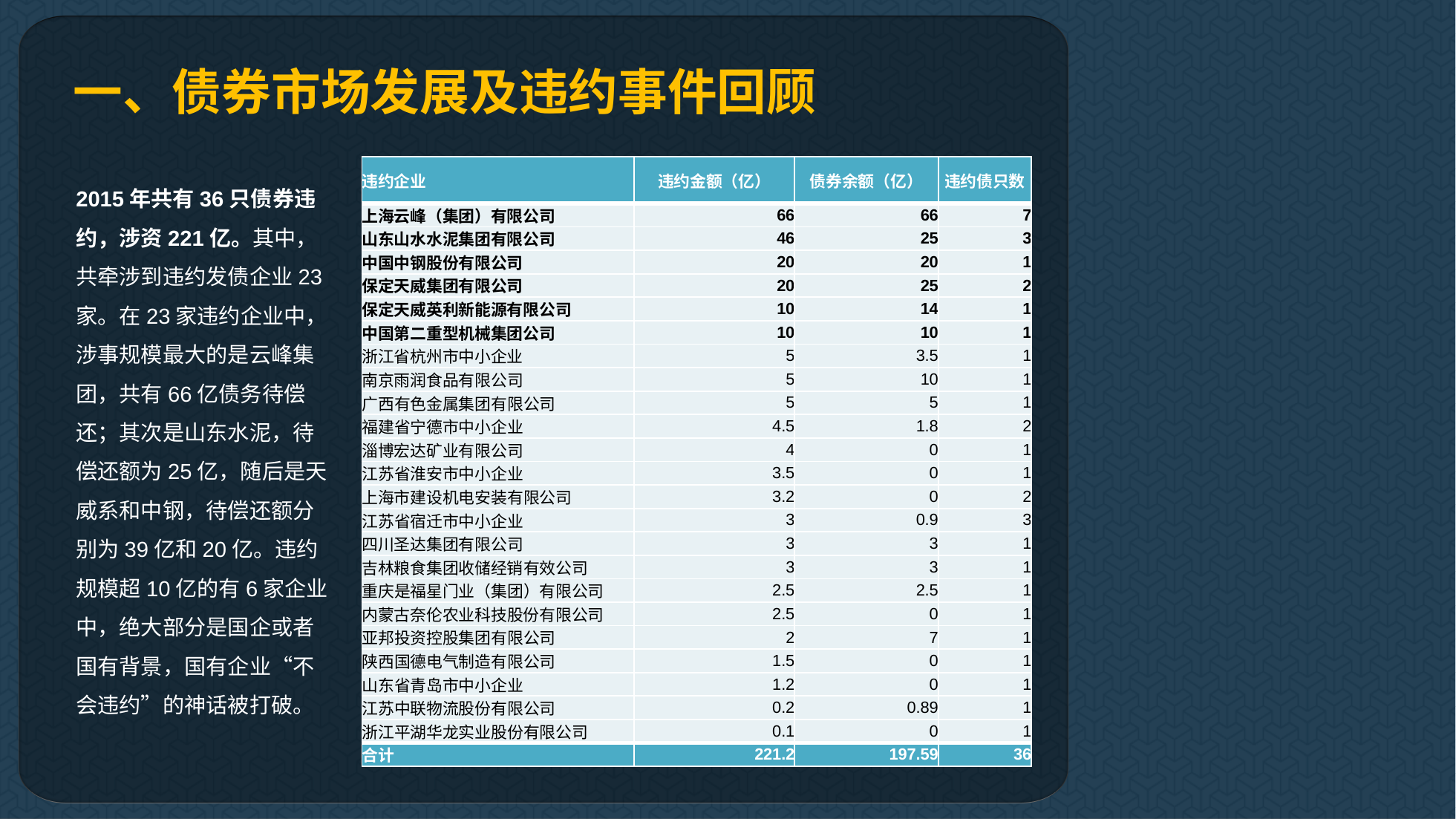

一、债券市场发展及违约事件回顾
| 违约企业 | 违约金额（亿） | 债券余额（亿） | 违约债只数 |
| --- | --- | --- | --- |
| 上海云峰（集团）有限公司 | 66 | 66 | 7 |
| 山东山水水泥集团有限公司 | 46 | 25 | 3 |
| 中国中钢股份有限公司 | 20 | 20 | 1 |
| 保定天威集团有限公司 | 20 | 25 | 2 |
| 保定天威英利新能源有限公司 | 10 | 14 | 1 |
| 中国第二重型机械集团公司 | 10 | 10 | 1 |
| 浙江省杭州市中小企业 | 5 | 3.5 | 1 |
| 南京雨润食品有限公司 | 5 | 10 | 1 |
| 广西有色金属集团有限公司 | 5 | 5 | 1 |
| 福建省宁德市中小企业 | 4.5 | 1.8 | 2 |
| 淄博宏达矿业有限公司 | 4 | 0 | 1 |
| 江苏省淮安市中小企业 | 3.5 | 0 | 1 |
| 上海市建设机电安装有限公司 | 3.2 | 0 | 2 |
| 江苏省宿迁市中小企业 | 3 | 0.9 | 3 |
| 四川圣达集团有限公司 | 3 | 3 | 1 |
| 吉林粮食集团收储经销有效公司 | 3 | 3 | 1 |
| 重庆是福星门业（集团）有限公司 | 2.5 | 2.5 | 1 |
| 内蒙古奈伦农业科技股份有限公司 | 2.5 | 0 | 1 |
| 亚邦投资控股集团有限公司 | 2 | 7 | 1 |
| 陕西国德电气制造有限公司 | 1.5 | 0 | 1 |
| 山东省青岛市中小企业 | 1.2 | 0 | 1 |
| 江苏中联物流股份有限公司 | 0.2 | 0.89 | 1 |
| 浙江平湖华龙实业股份有限公司 | 0.1 | 0 | 1 |
| 合计 | 221.2 | 197.59 | 36 |
2015年共有36只债券违约，涉资221亿。其中，共牵涉到违约发债企业23家。在23家违约企业中，涉事规模最大的是云峰集团，共有66亿债务待偿还；其次是山东水泥，待偿还额为25亿，随后是天威系和中钢，待偿还额分别为39亿和20亿。违约规模超10亿的有6家企业中，绝大部分是国企或者国有背景，国有企业“不会违约”的神话被打破。